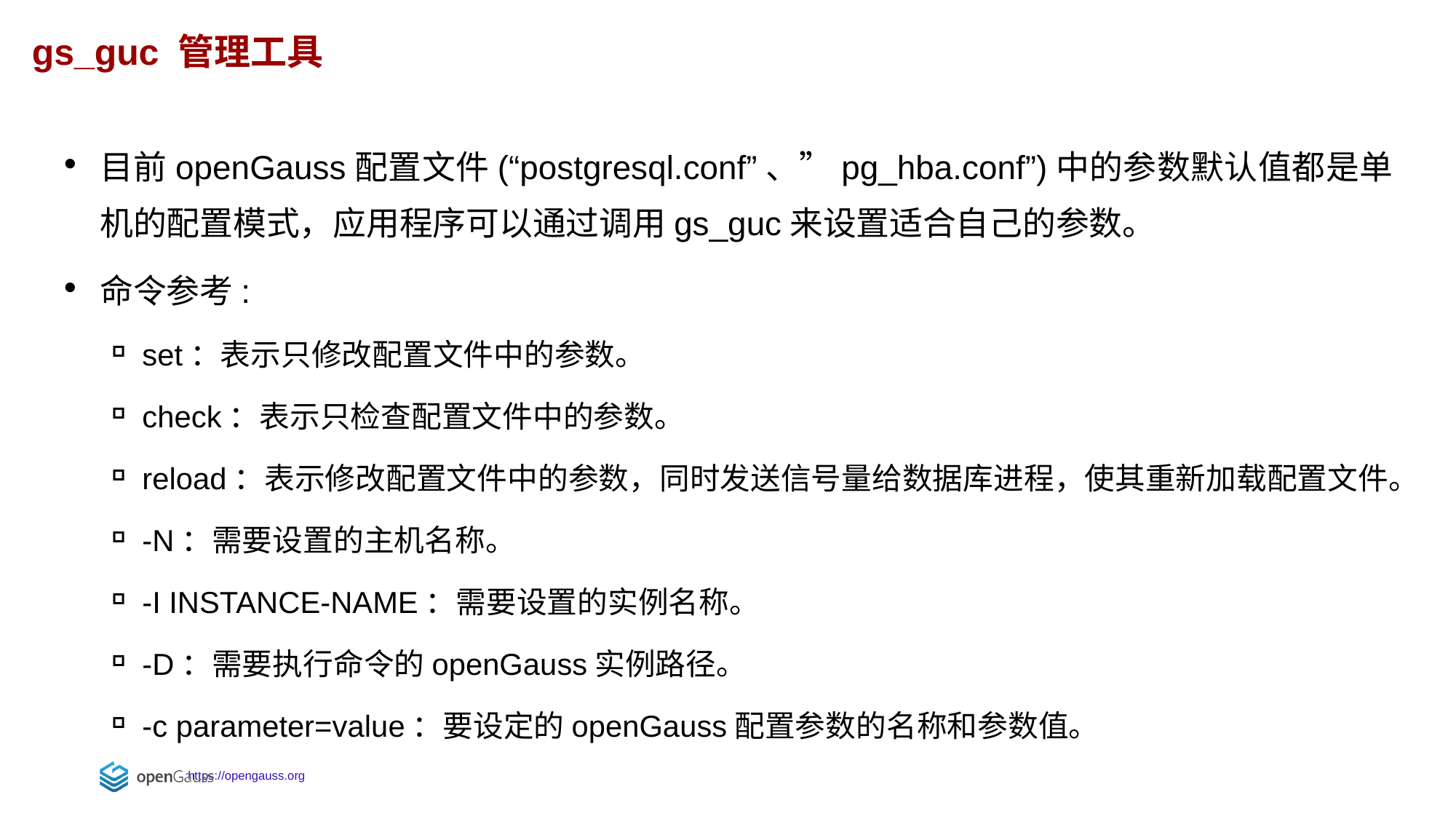

gs_guc 管理工具
目前openGauss配置文件(“postgresql.conf”、”pg_hba.conf”)中的参数默认值都是单机的配置模式，应用程序可以通过调用gs_guc来设置适合自己的参数。
命令参考:
set：表示只修改配置文件中的参数。
check：表示只检查配置文件中的参数。
reload：表示修改配置文件中的参数，同时发送信号量给数据库进程，使其重新加载配置文件。
-N：需要设置的主机名称。
-I INSTANCE-NAME：需要设置的实例名称。
-D：需要执行命令的openGauss实例路径。
-c parameter=value：要设定的openGauss配置参数的名称和参数值。